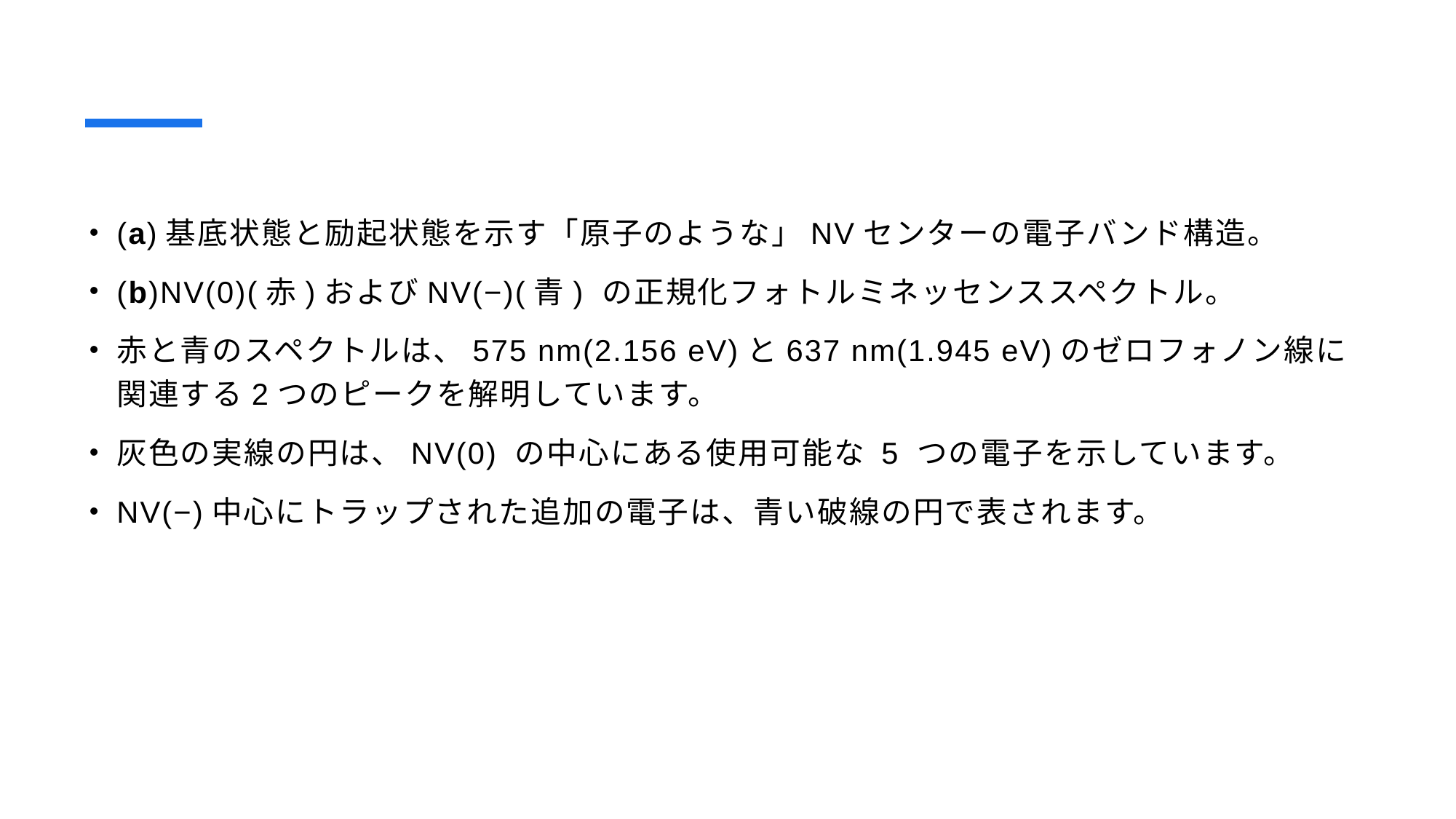

(a)基底状態と励起状態を示す「原子のような」NVセンターの電子バンド構造。
(b)NV(0)(赤)およびNV(−)(青) の正規化フォトルミネッセンススペクトル。
赤と青のスペクトルは、575 nm(2.156 eV)と637 nm(1.945 eV)のゼロフォノン線に関連する2つのピークを解明しています。
灰色の実線の円は、NV(0) の中心にある使用可能な 5 つの電子を示しています。
NV(−)中心にトラップされた追加の電子は、青い破線の円で表されます。